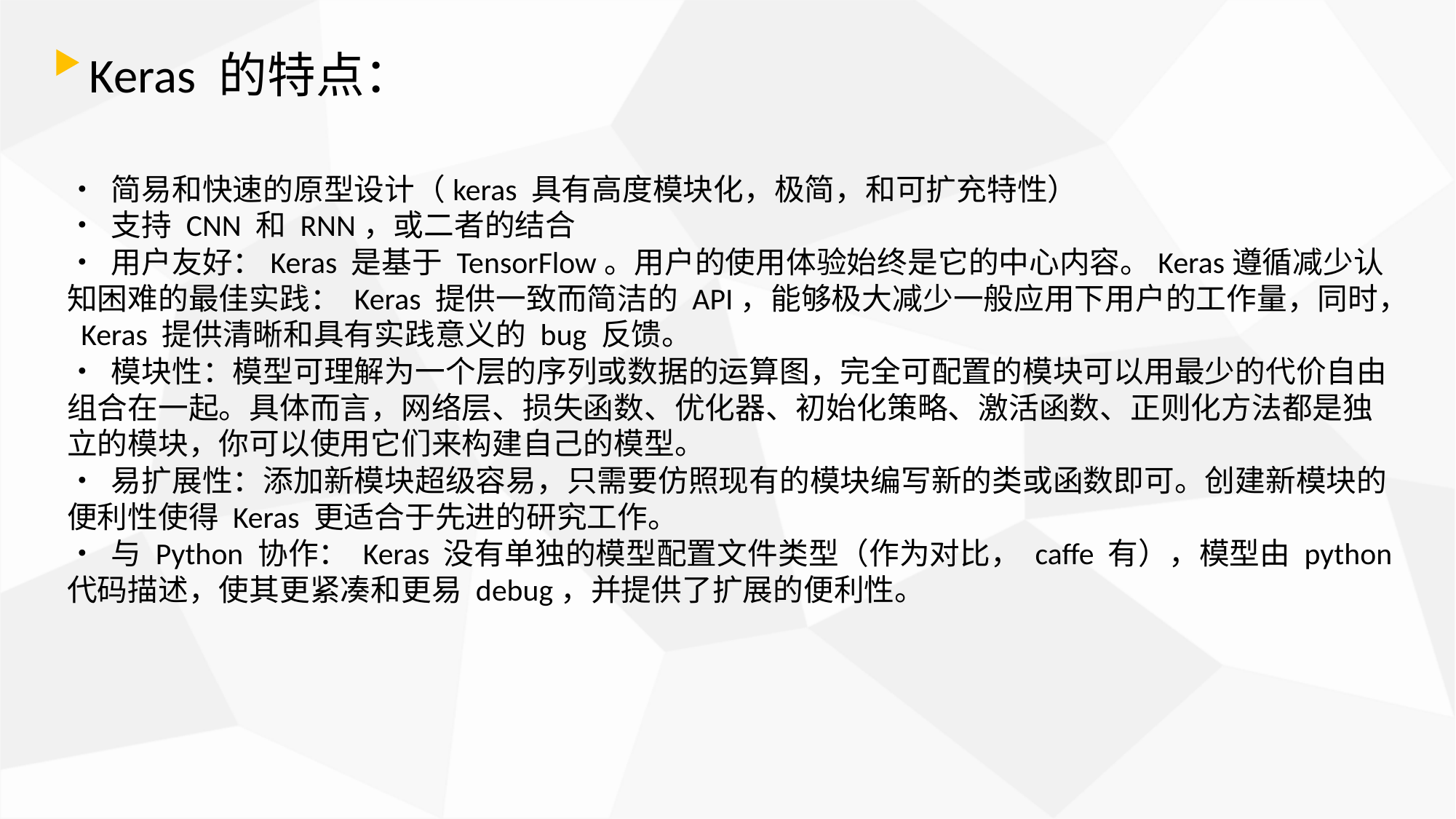

Keras 的特点：

• 简易和快速的原型设计（keras 具有高度模块化，极简，和可扩充特性）
• 支持 CNN 和 RNN，或二者的结合
• 用户友好：Keras 是基于 TensorFlow。用户的使用体验始终是它的中心内容。Keras遵循减少认知困难的最佳实践： Keras 提供一致而简洁的 API，能够极大减少一般应用下用户的工作量，同时， Keras 提供清晰和具有实践意义的 bug 反馈。
• 模块性：模型可理解为一个层的序列或数据的运算图，完全可配置的模块可以用最少的代价自由组合在一起。具体而言，网络层、损失函数、优化器、初始化策略、激活函数、正则化方法都是独立的模块，你可以使用它们来构建自己的模型。
• 易扩展性：添加新模块超级容易，只需要仿照现有的模块编写新的类或函数即可。创建新模块的便利性使得 Keras 更适合于先进的研究工作。
• 与 Python 协作： Keras 没有单独的模型配置文件类型（作为对比， caffe 有），模型由 python 代码描述，使其更紧凑和更易 debug，并提供了扩展的便利性。